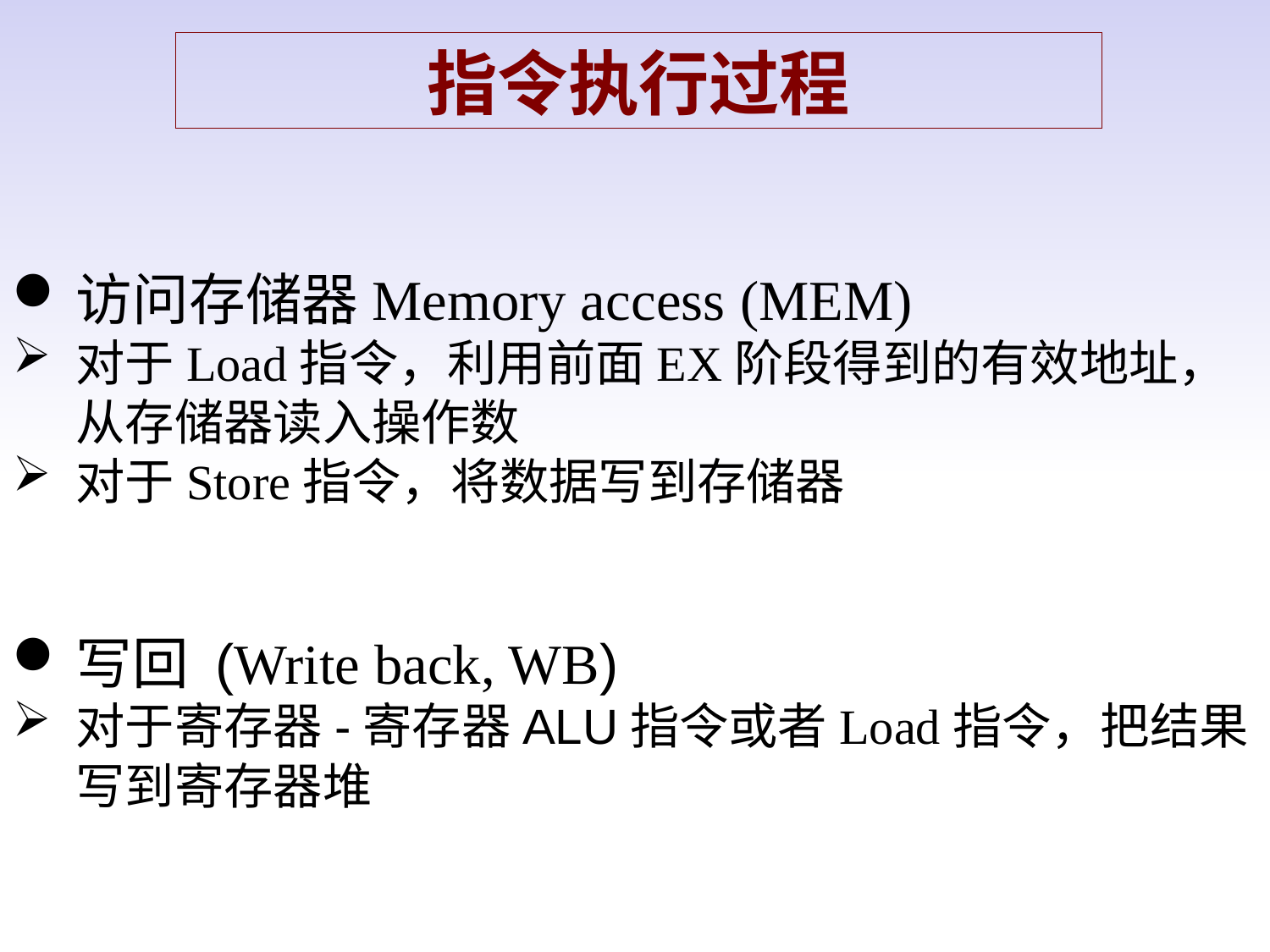

指令执行过程
访问存储器Memory access (MEM)
对于Load指令，利用前面EX阶段得到的有效地址，从存储器读入操作数
对于Store指令，将数据写到存储器

写回 (Write back, WB)
对于寄存器-寄存器ALU指令或者Load指令，把结果写到寄存器堆